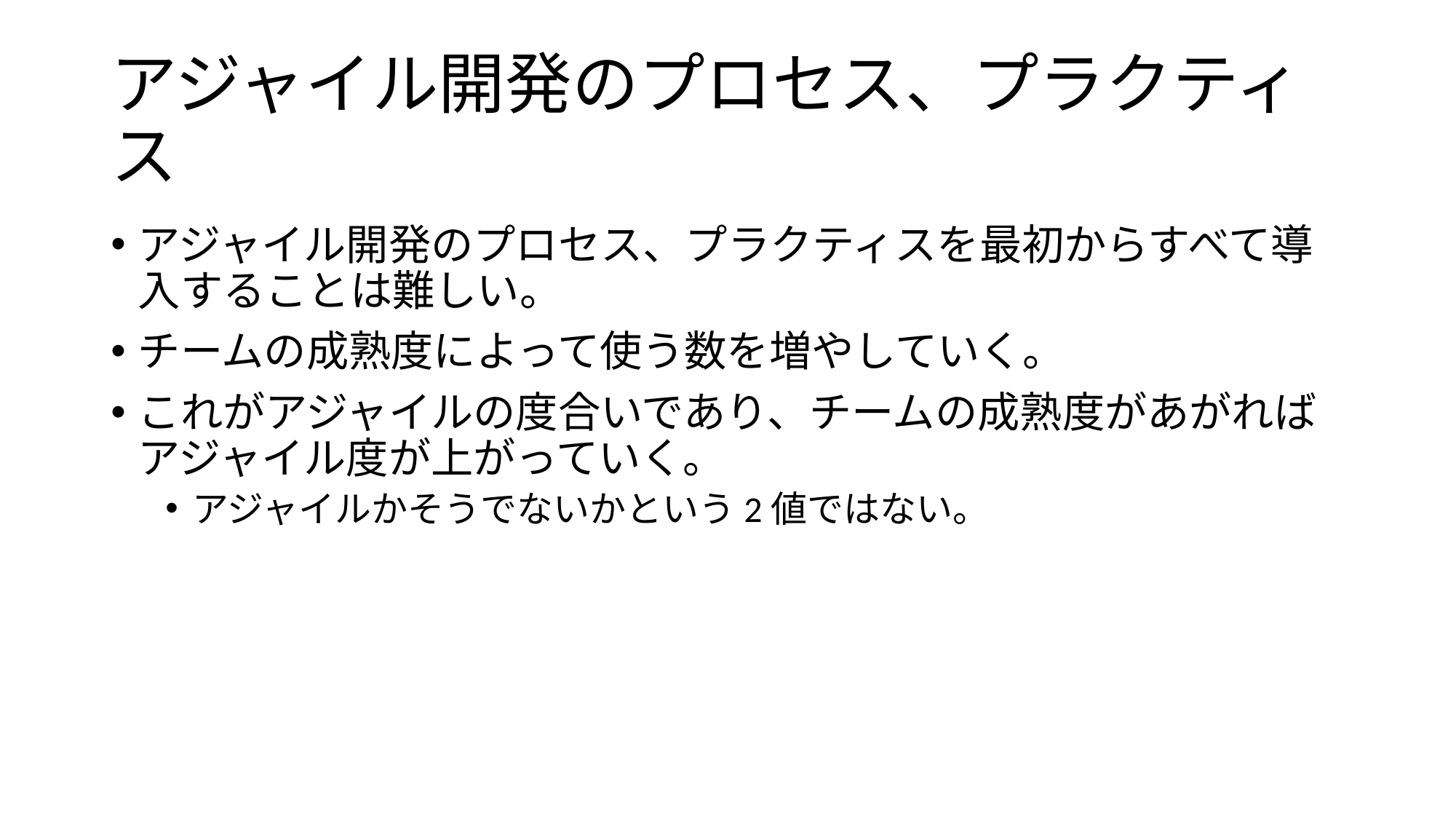

# アジャイル開発のプロセス、プラクティス
アジャイル開発のプロセス、プラクティスを最初からすべて導入することは難しい。
チームの成熟度によって使う数を増やしていく。
これがアジャイルの度合いであり、チームの成熟度があがればアジャイル度が上がっていく。
アジャイルかそうでないかという2値ではない。